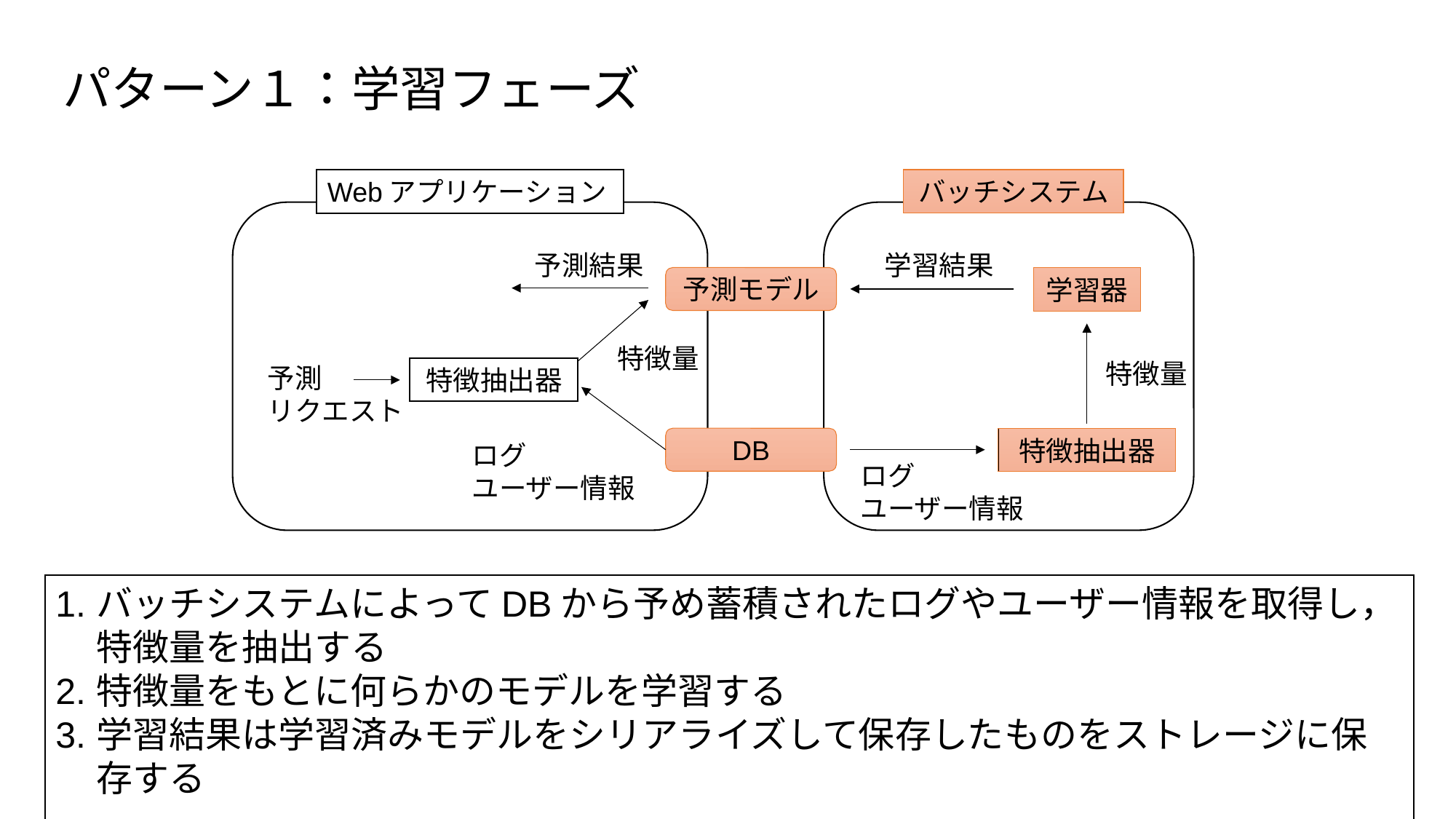

# パターン１：学習フェーズ
Webアプリケーション
バッチシステム

学習結果
予測結果
予測モデル
学習器
特徴量
特徴量
予測
リクエスト
特徴抽出器
DB
特徴抽出器
ログ
ユーザー情報
ログ
ユーザー情報
バッチシステムによってDBから予め蓄積されたログやユーザー情報を取得し，特徴量を抽出する
特徴量をもとに何らかのモデルを学習する
学習結果は学習済みモデルをシリアライズして保存したものをストレージに保存する